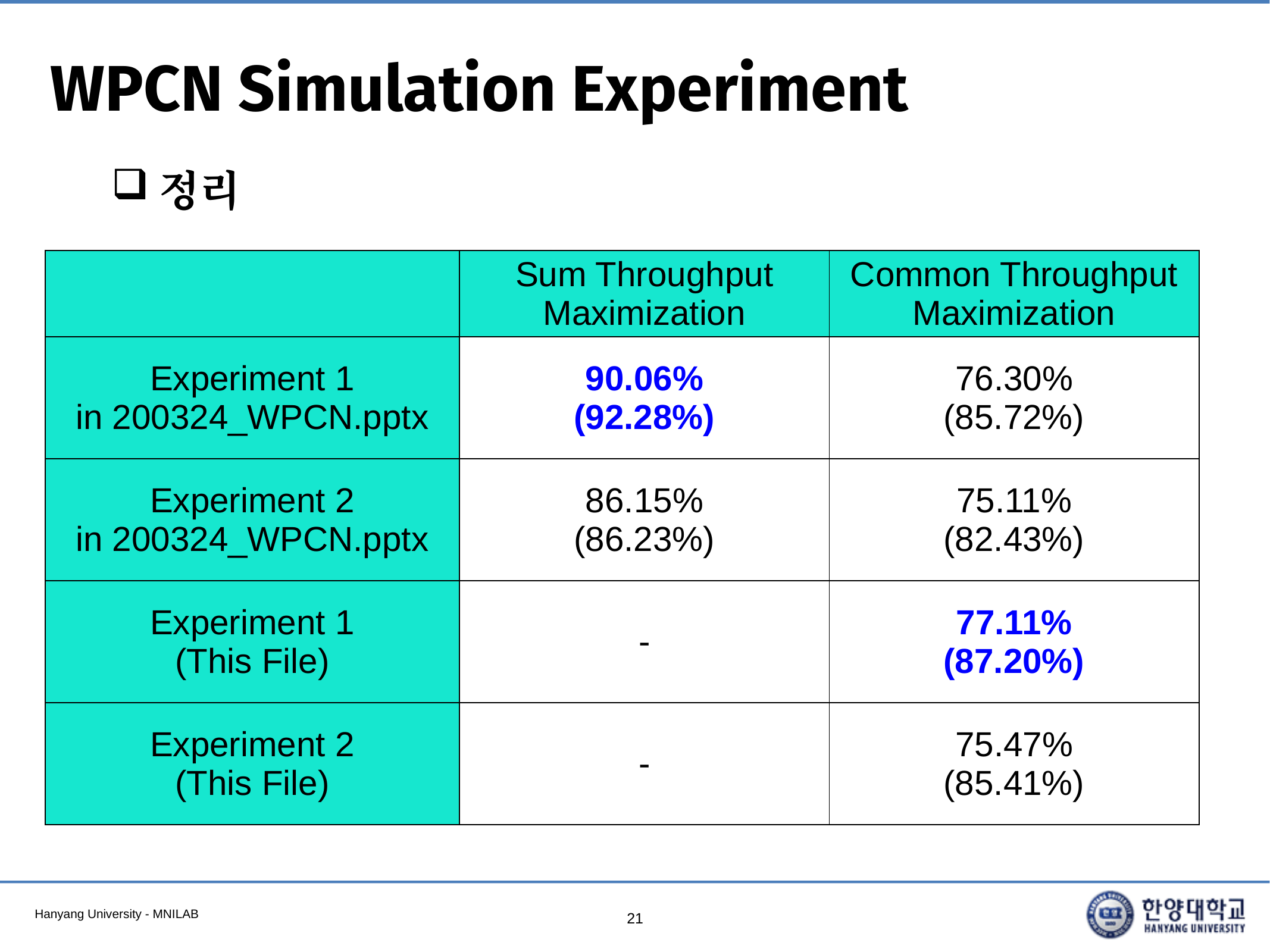

# WPCN Simulation Experiment
정리
|  | Sum Throughput Maximization | Common Throughput Maximization |
| --- | --- | --- |
| Experiment 1 in 200324\_WPCN.pptx | 90.06% (92.28%) | 76.30% (85.72%) |
| Experiment 2 in 200324\_WPCN.pptx | 86.15% (86.23%) | 75.11% (82.43%) |
| Experiment 1 (This File) | - | 77.11% (87.20%) |
| Experiment 2 (This File) | - | 75.47% (85.41%) |
21